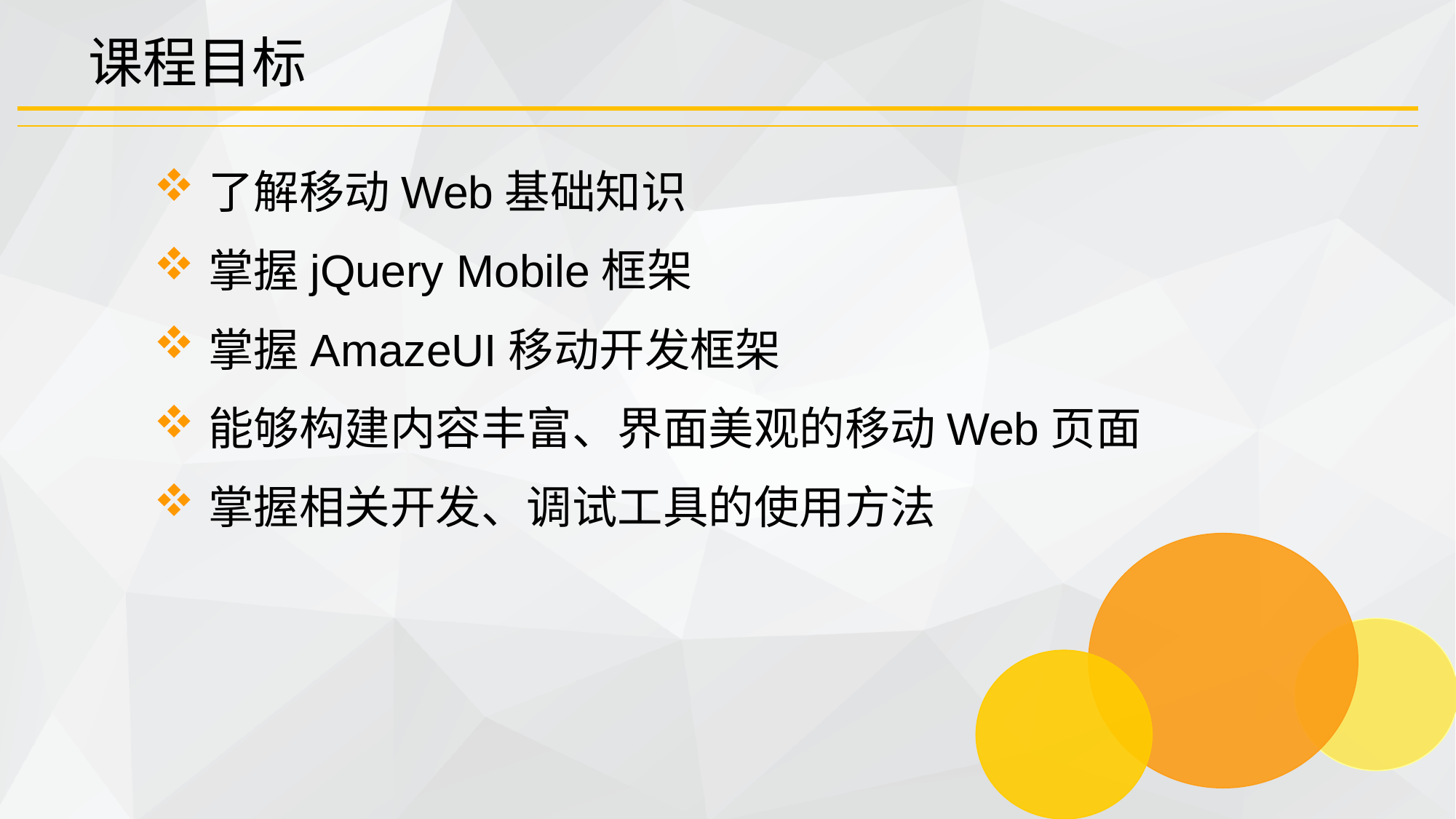

# 课程目标
了解移动Web基础知识
掌握jQuery Mobile框架
掌握AmazeUI移动开发框架
能够构建内容丰富、界面美观的移动Web页面
掌握相关开发、调试工具的使用方法